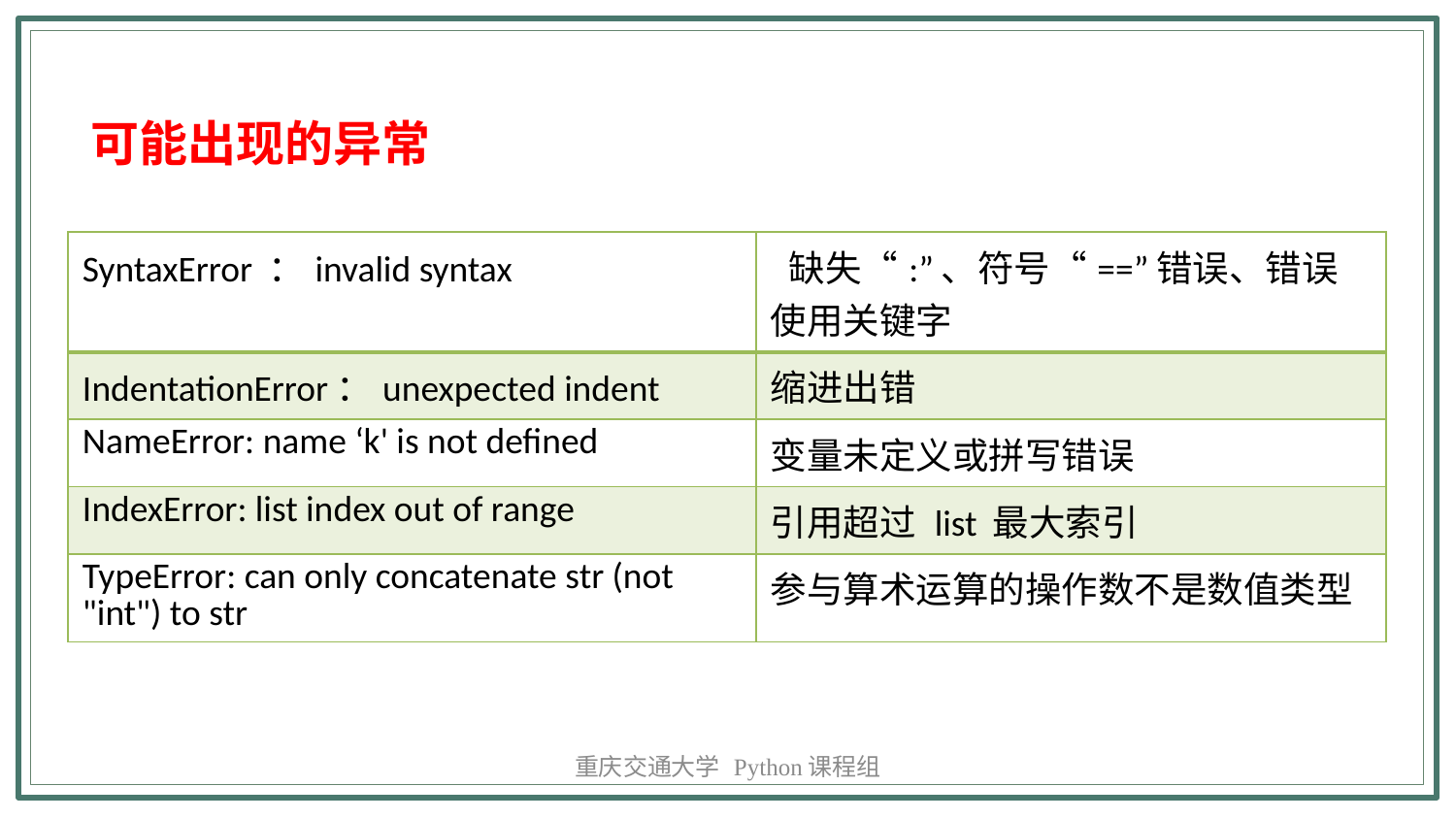

可能出现的异常
| SyntaxError ：invalid syntax | 缺失“:”、符号“==”错误、错误使用关键字 |
| --- | --- |
| IndentationError：unexpected indent | 缩进出错 |
| NameError: name ‘k' is not defined | 变量未定义或拼写错误 |
| IndexError: list index out of range | 引用超过 list 最大索引 |
| TypeError: can only concatenate str (not "int") to str | 参与算术运算的操作数不是数值类型 |
重庆交通大学 Python课程组